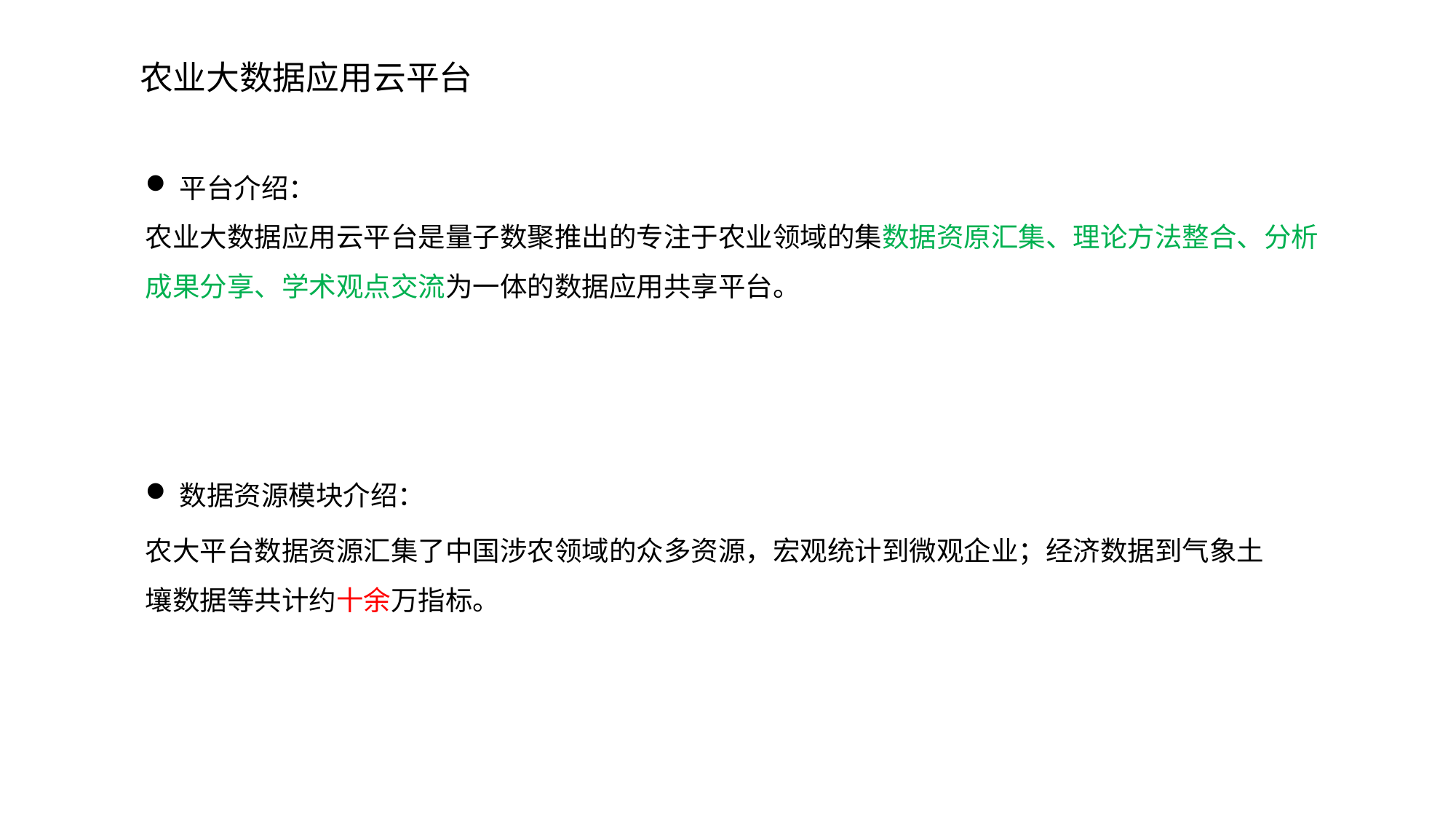

农业大数据应用云平台
平台介绍：
农业大数据应用云平台是量子数聚推出的专注于农业领域的集数据资原汇集、理论方法整合、分析成果分享、学术观点交流为一体的数据应用共享平台。
数据资源模块介绍：
农大平台数据资源汇集了中国涉农领域的众多资源，宏观统计到微观企业；经济数据到气象土壤数据等共计约十余万指标。